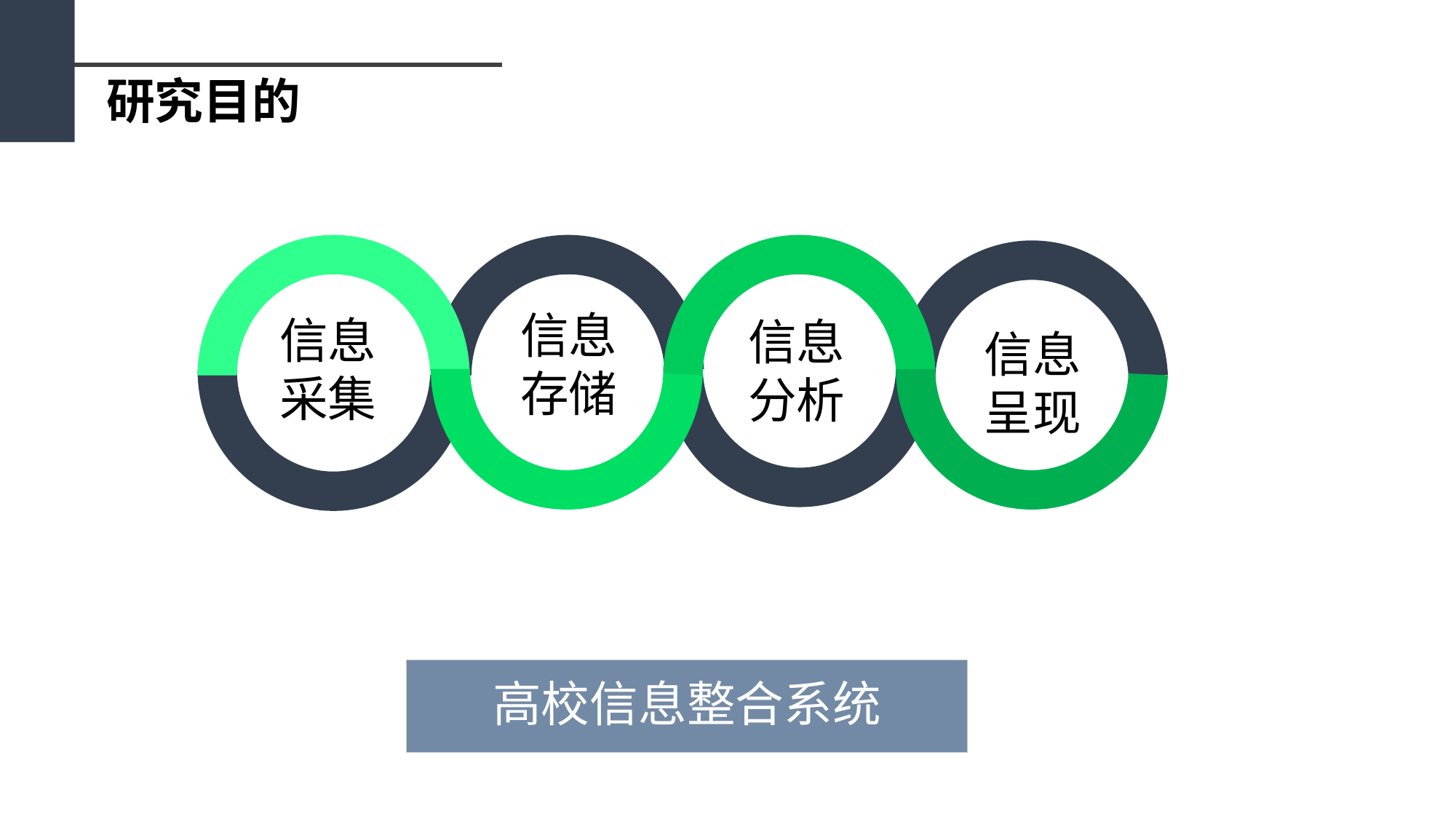

研究目的

信息
采集
信息
存储
信息
分析
信息
呈现
高校信息整合系统